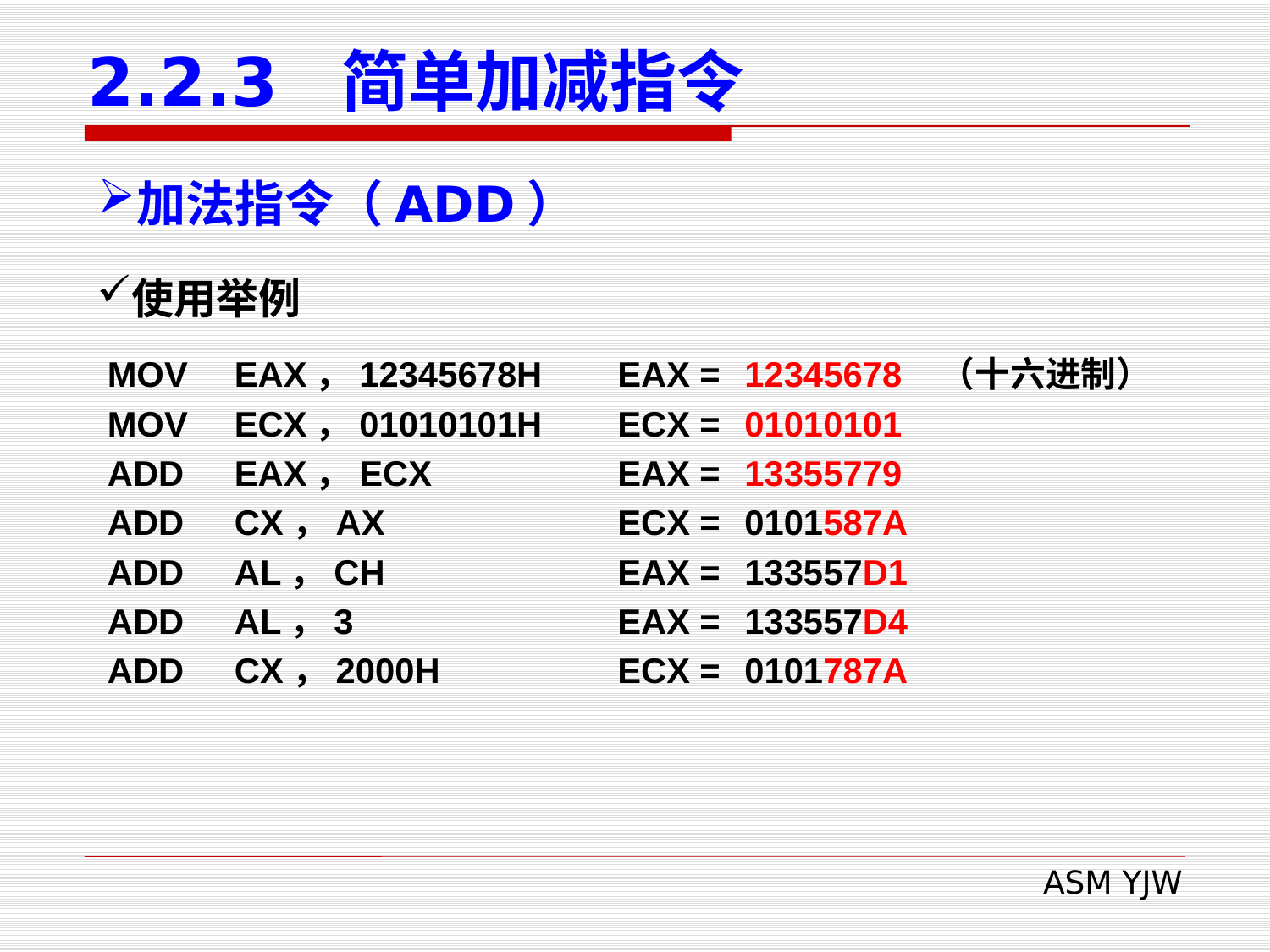

# 2.2.3  简单加减指令
加法指令（ADD）
使用举例
MOV	EAX，12345678H
MOV	ECX，01010101H
ADD	EAX，ECX
ADD	CX，AX
ADD	AL，CH
ADD	AL，3
ADD	CX，2000H

EAX =	12345678   （十六进制）
ECX =	01010101
EAX =	13355779
ECX =	0101587A
EAX =	133557D1
EAX =	133557D4
ECX =	0101787A